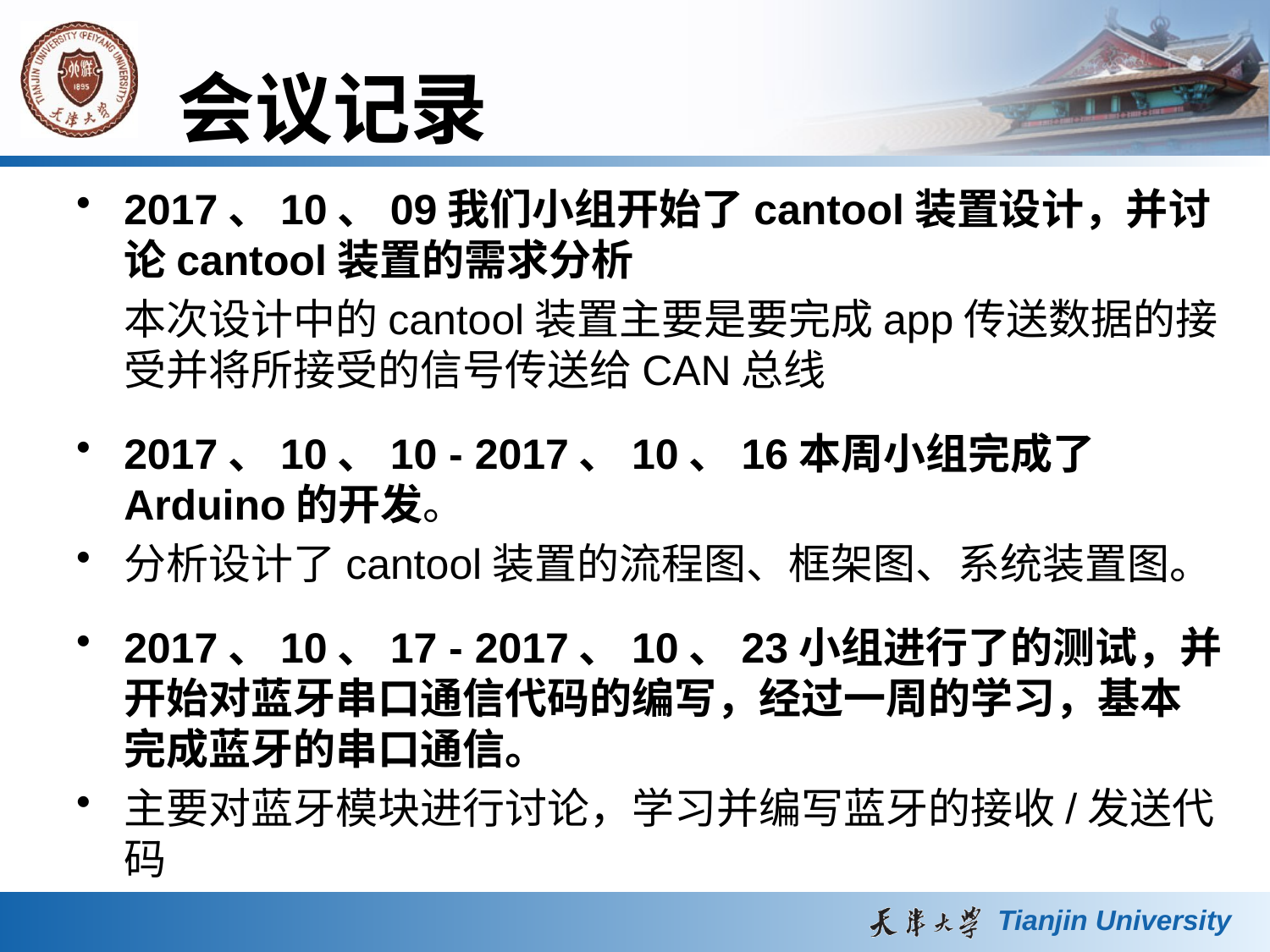

# 会议记录

2017、10、09我们小组开始了cantool装置设计，并讨论cantool装置的需求分析
	本次设计中的cantool装置主要是要完成app传送数据的接受并将所接受的信号传送给CAN总线

2017、10、10 - 2017、10、16本周小组完成了Arduino的开发。
分析设计了cantool装置的流程图、框架图、系统装置图。

2017、10、17 - 2017、10、23小组进行了的测试，并开始对蓝牙串口通信代码的编写，经过一周的学习，基本完成蓝牙的串口通信。
主要对蓝牙模块进行讨论，学习并编写蓝牙的接收/发送代码
5